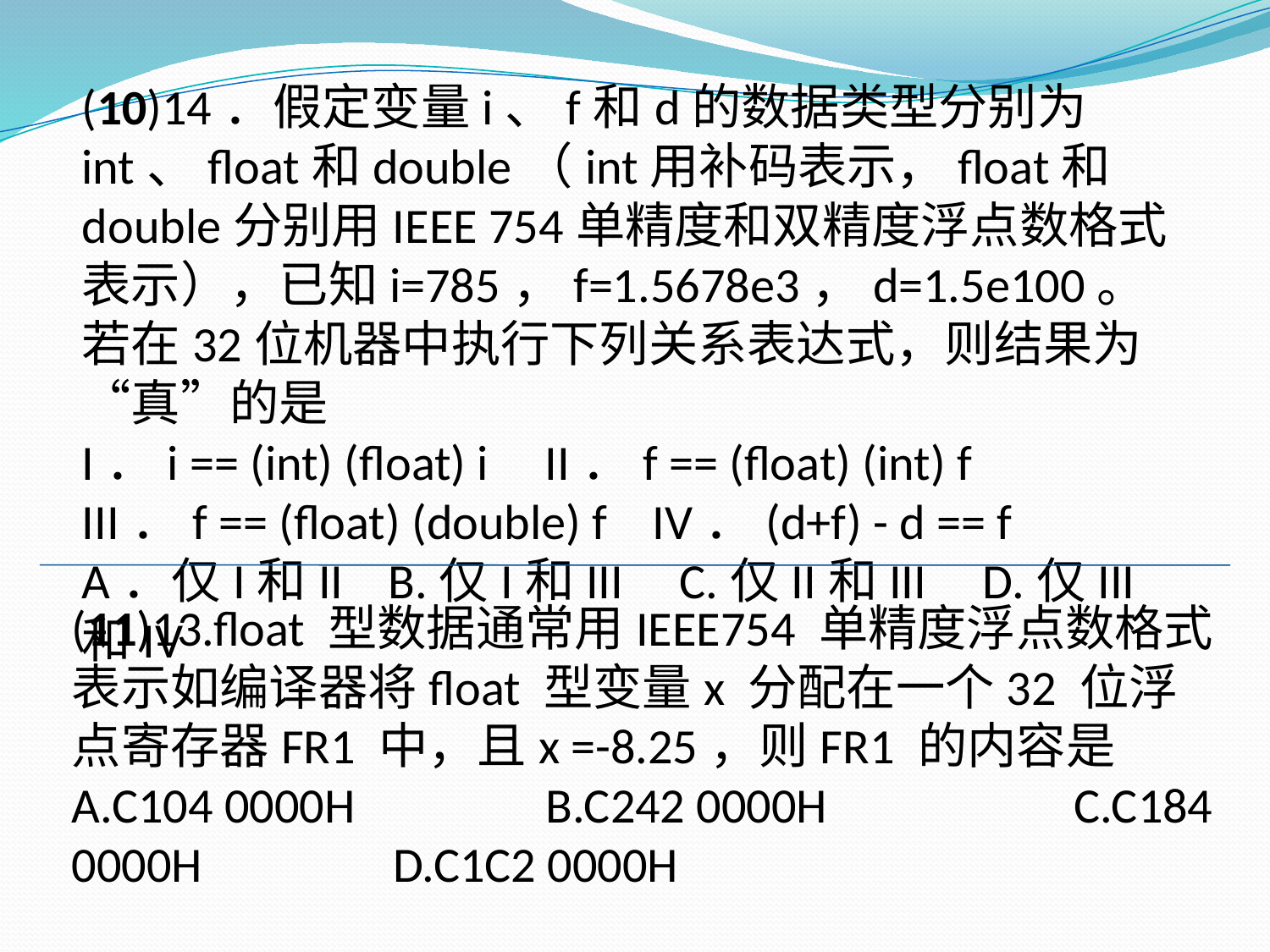

(10)14．假定变量i、f和d的数据类型分别为int、float和double（int用补码表示，float和double分别用IEEE 754单精度和双精度浮点数格式表示），已知i=785，f=1.5678e3，d=1.5e100。若在32位机器中执行下列关系表达式，则结果为“真”的是
I．i == (int) (float) i     II．f == (float) (int) f
III．f == (float) (double) f    IV．(d+f) - d == f
A．仅I和II    B.仅I和III     C.仅II和III     D.仅III和IV

(11)13.float 型数据通常用IEEE754 单精度浮点数格式表示如编译器将float 型变量x 分配在一个32 位浮点寄存器FR1 中，且x =-8.25，则FR1 的内容是
A.C104 0000H                 B.C242 0000H                      C.C184 0000H                 D.C1C2 0000H